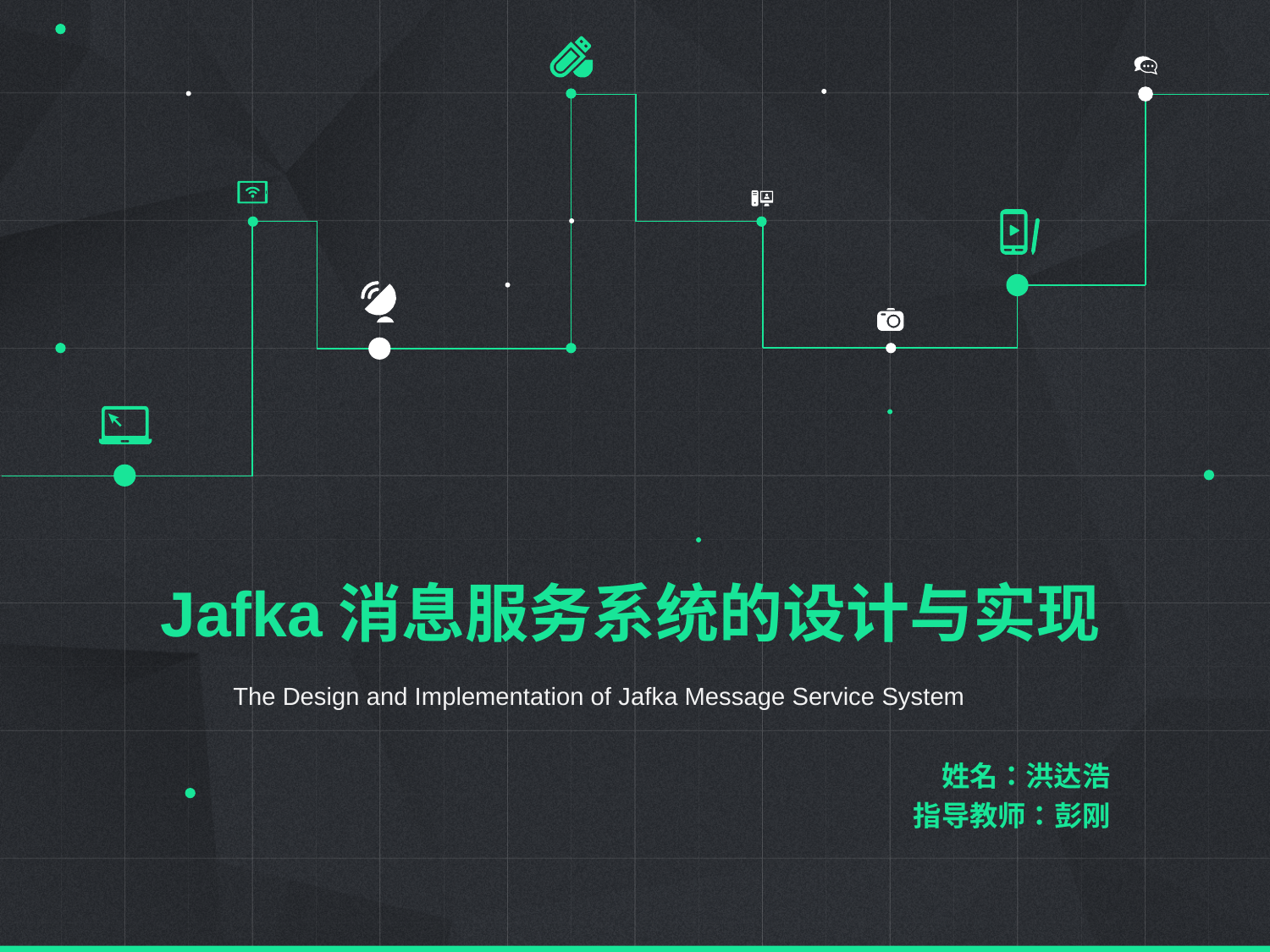

Jafka消息服务系统的设计与实现
The Design and Implementation of Jafka Message Service System
姓名：洪达浩
指导教师：彭刚